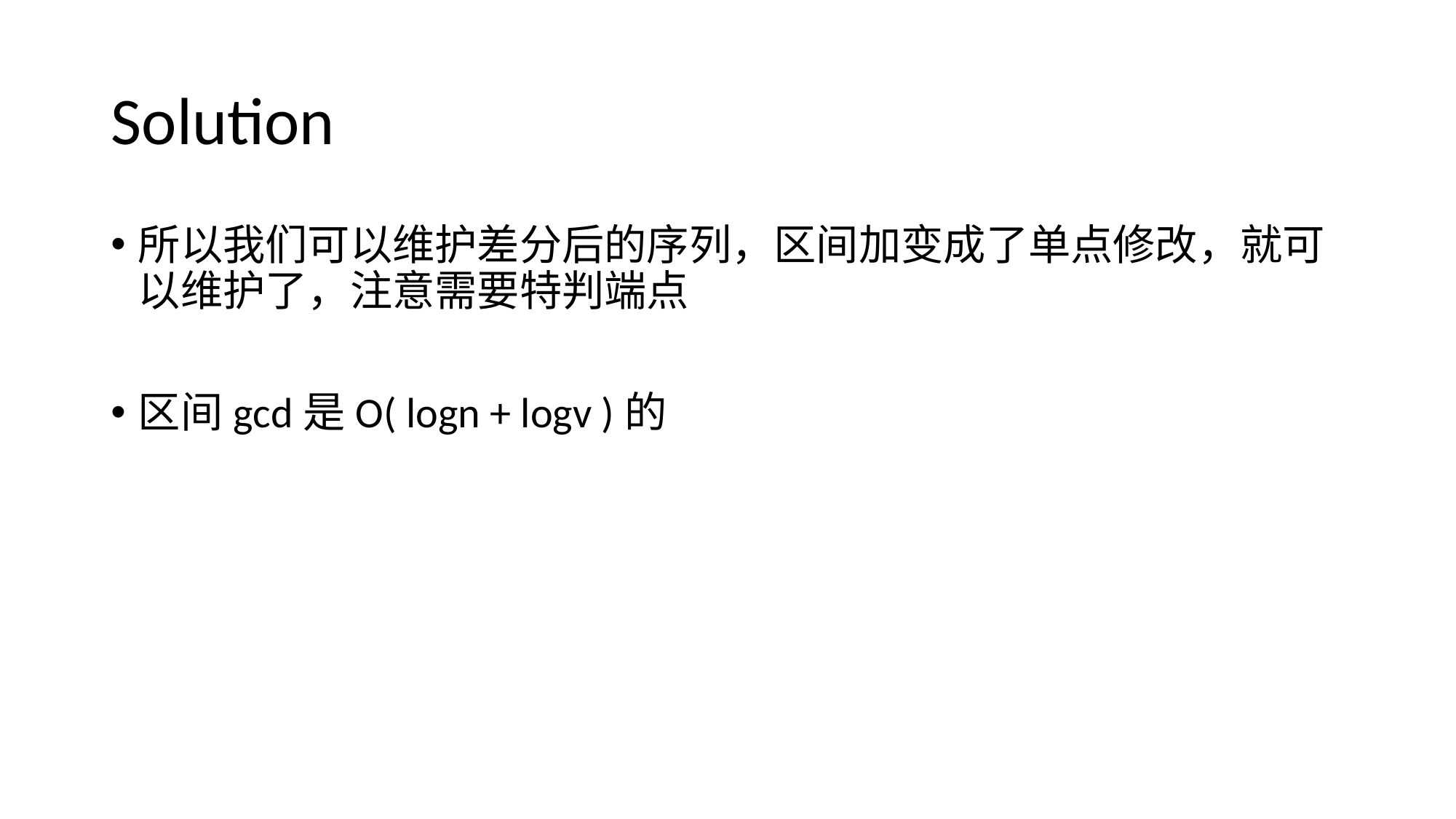

# Solution
所以我们可以维护差分后的序列，区间加变成了单点修改，就可以维护了，注意需要特判端点

区间gcd是O( logn + logv )的